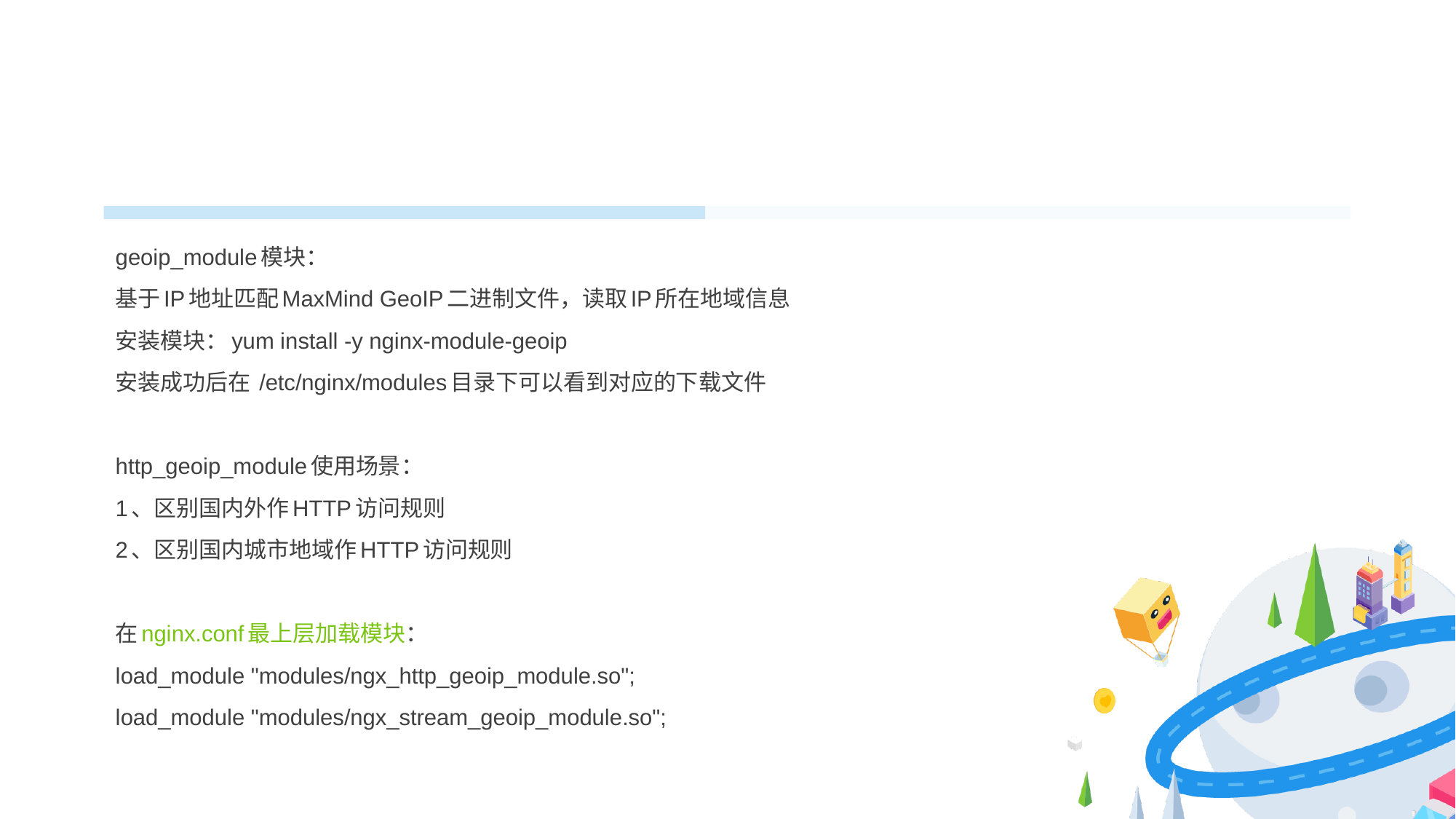

#
geoip_module模块：
基于IP地址匹配MaxMind GeoIP二进制文件，读取IP所在地域信息
安装模块：yum install -y nginx-module-geoip
安装成功后在 /etc/nginx/modules目录下可以看到对应的下载文件

http_geoip_module使用场景：
1、区别国内外作HTTP访问规则
2、区别国内城市地域作HTTP访问规则

在nginx.conf最上层加载模块：
load_module "modules/ngx_http_geoip_module.so";
load_module "modules/ngx_stream_geoip_module.so";